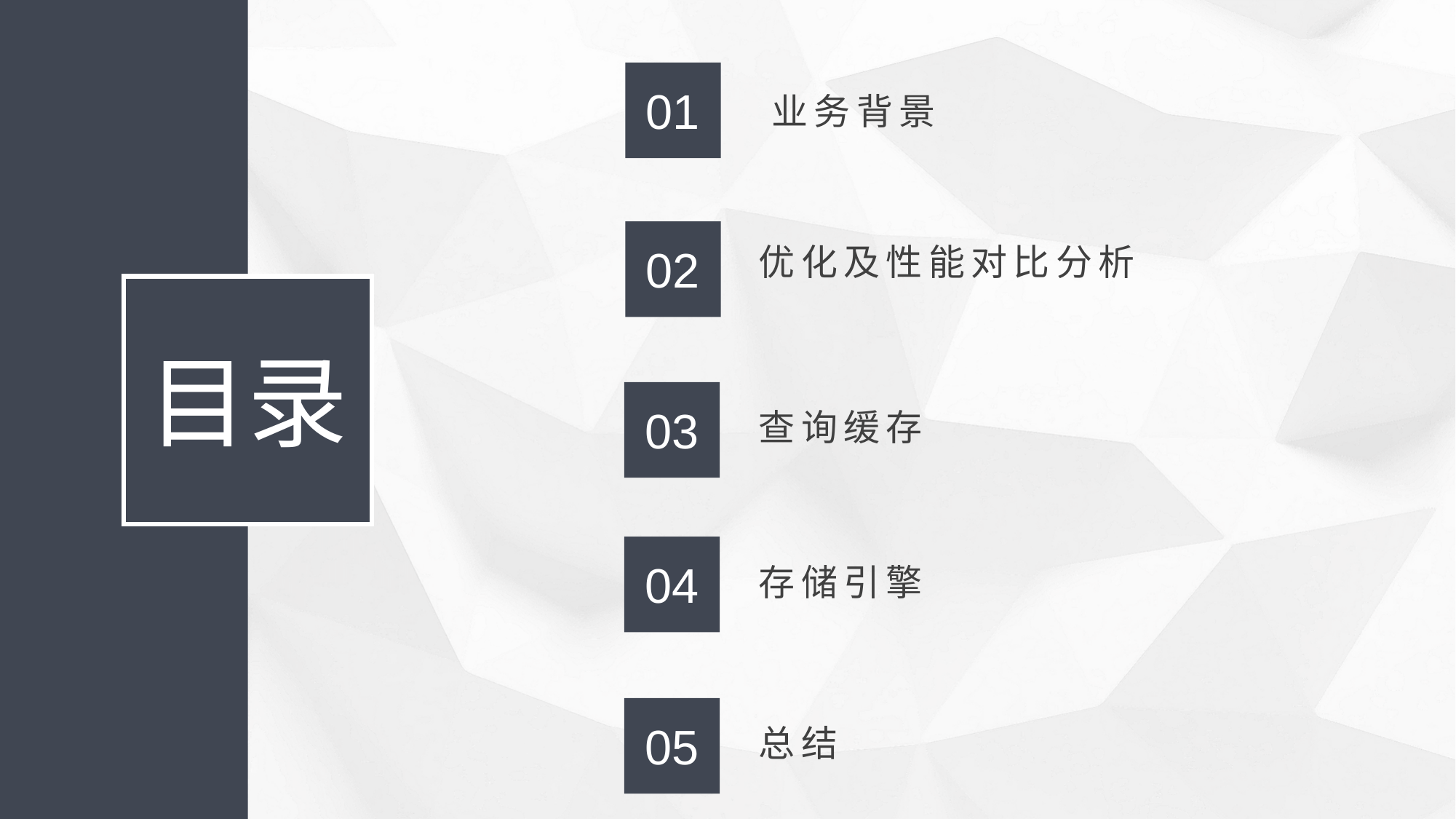

01
 业务背景

02
优化及性能对比分析

目录

03
查询缓存

04
存储引擎

05
总结